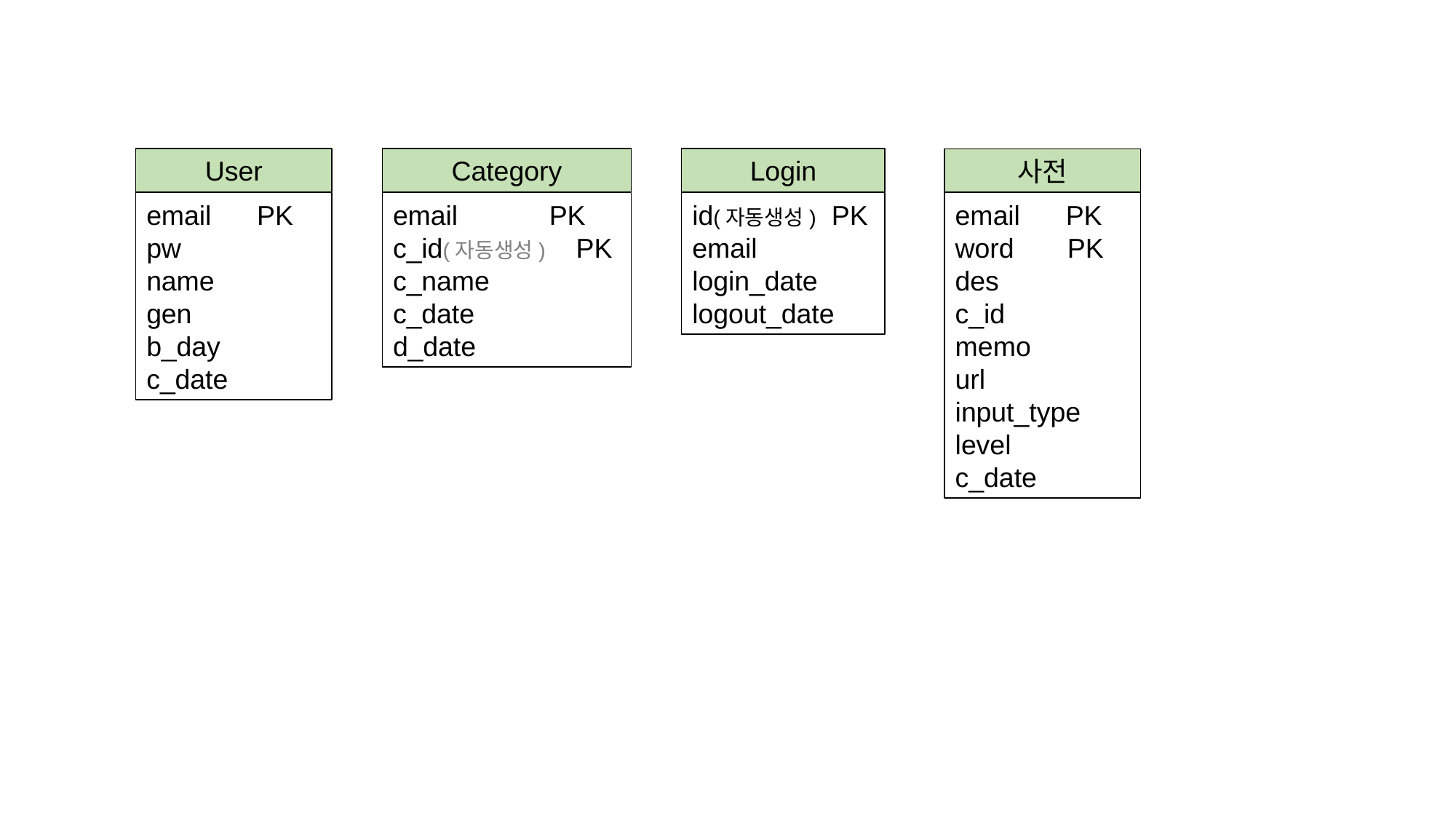

User
Category
Login
사전
email      PK
pw
name
gen
b_day
c_date
email            PK
c_id(자동생성)    PK
c_name
c_date
d_date
id(자동생성)  PK
email
login_date
logout_date
email      PK
word       PK
des
c_id
memo
url
input_type
level
c_date